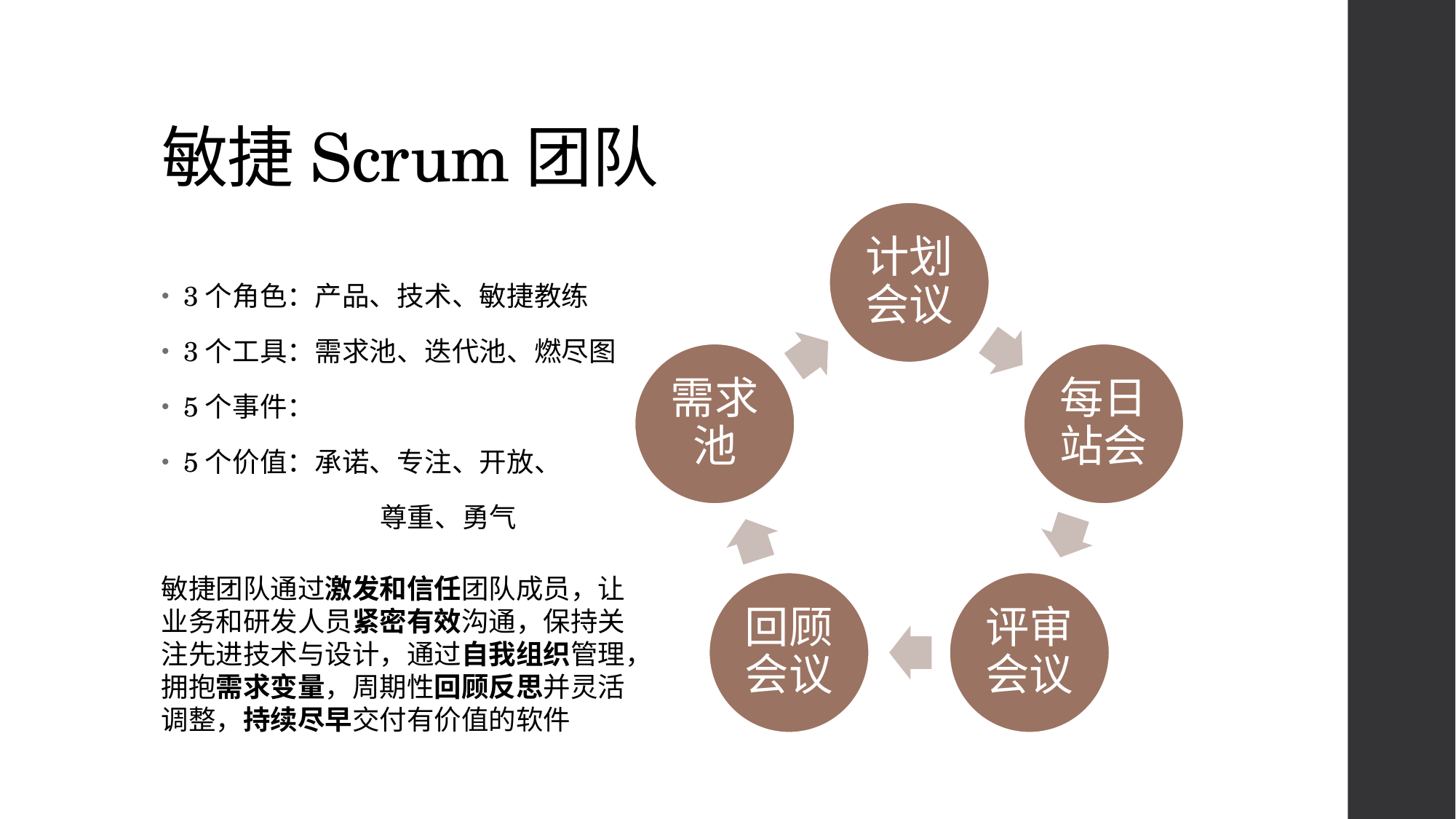

# 敏捷Scrum团队
计划会议

每日站会

评审会议

回顾会议

需求池

3个角色：产品、技术、敏捷教练
3个工具：需求池、迭代池、燃尽图
5个事件：
5个价值：承诺、专注、开放、
		尊重、勇气
敏捷团队通过激发和信任团队成员，让业务和研发人员紧密有效沟通，保持关注先进技术与设计，通过自我组织管理，拥抱需求变量，周期性回顾反思并灵活调整，持续尽早交付有价值的软件